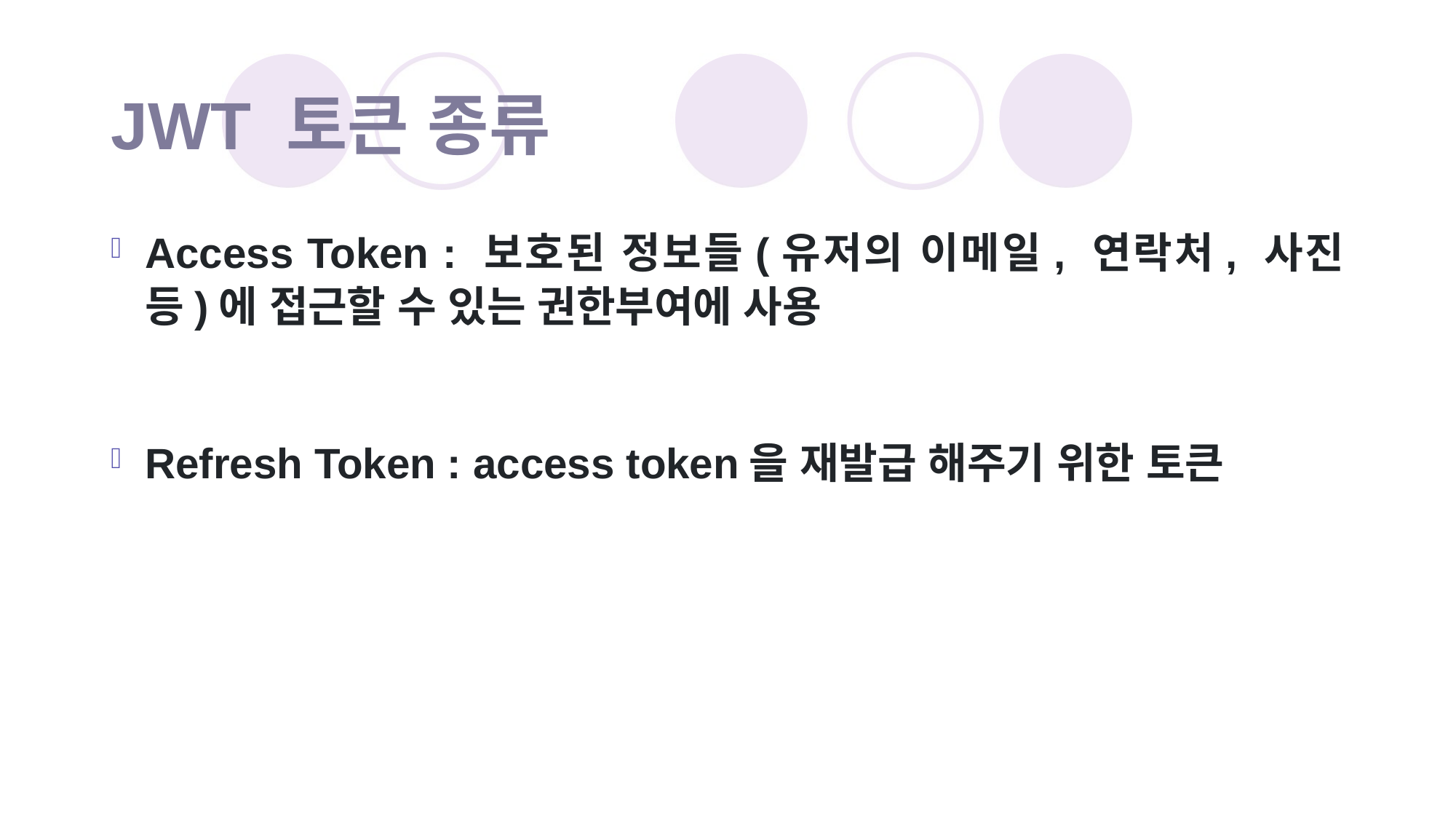

# JWT 토큰 종류
Access Token : 보호된 정보들(유저의 이메일, 연락처, 사진 등)에 접근할 수 있는 권한부여에 사용

Refresh Token : access token을 재발급 해주기 위한 토큰